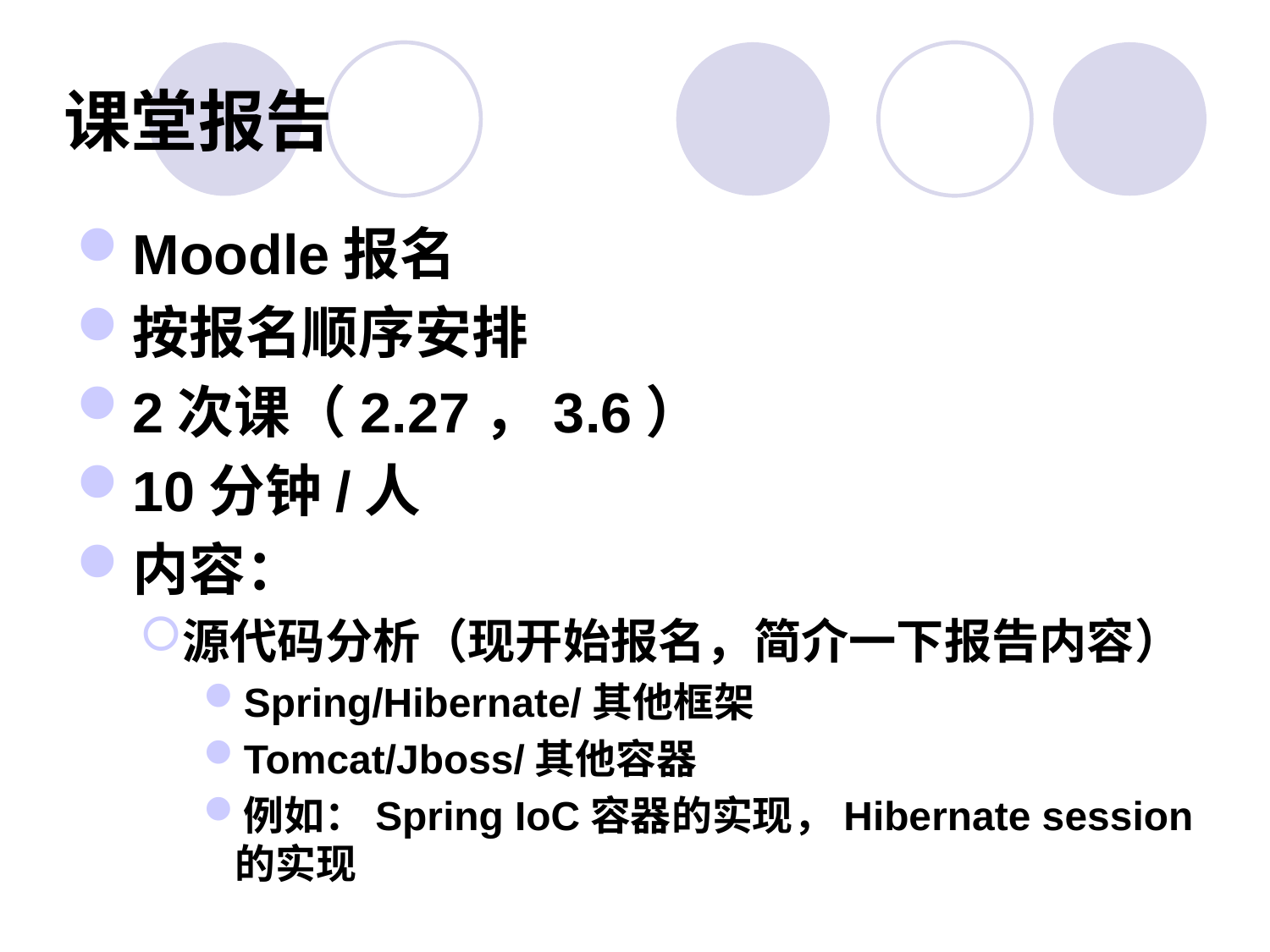

# 课堂报告
Moodle报名
按报名顺序安排
2次课（2.27，3.6）
10分钟/人
内容：
源代码分析（现开始报名，简介一下报告内容）
Spring/Hibernate/其他框架
Tomcat/Jboss/其他容器
例如：Spring IoC容器的实现，Hibernate session的实现